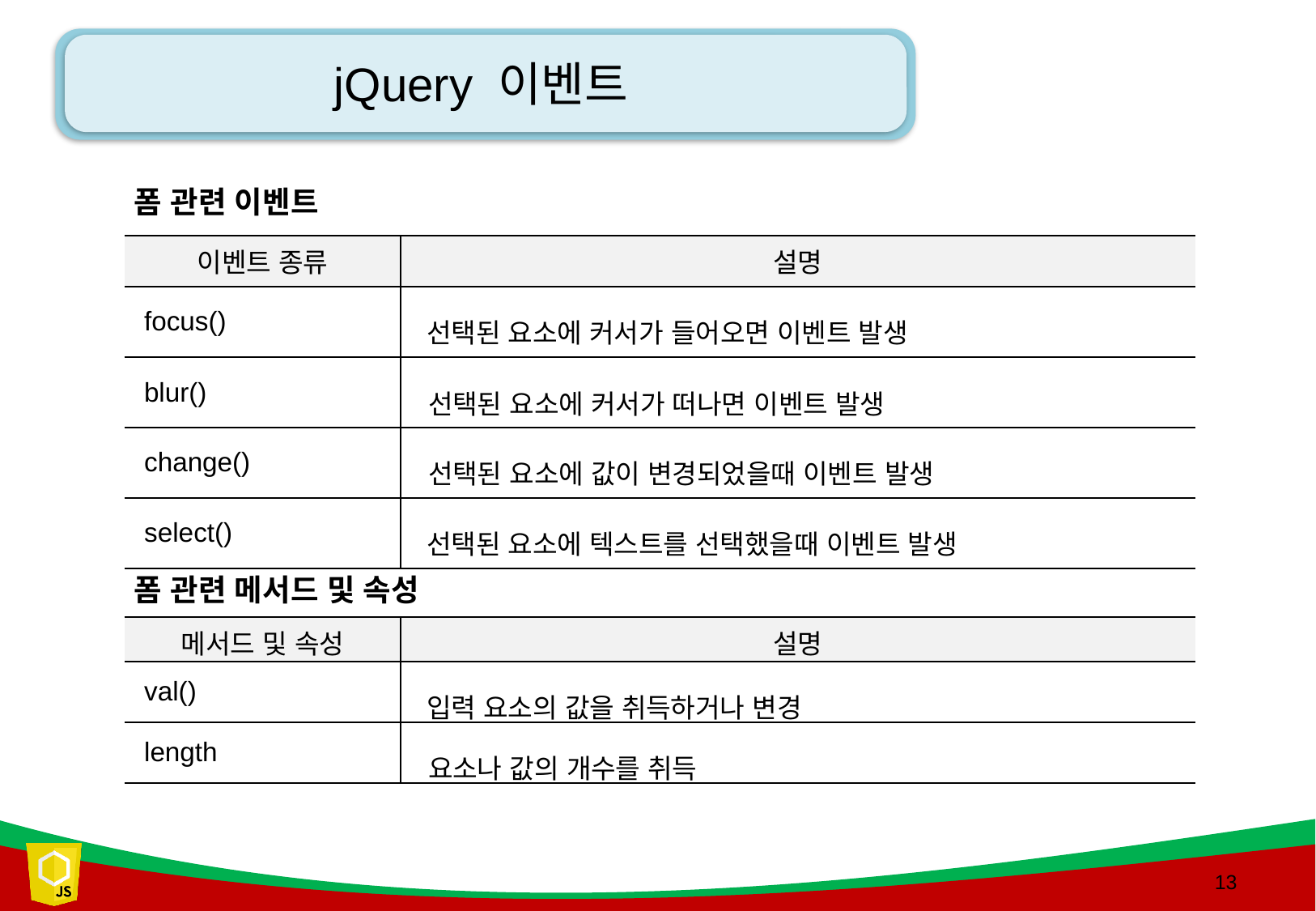

# jQuery 이벤트
폼 관련 이벤트
| 이벤트 종류 | 설명 |
| --- | --- |
| focus() | 선택된 요소에 커서가 들어오면 이벤트 발생 |
| blur() | 선택된 요소에 커서가 떠나면 이벤트 발생 |
| change() | 선택된 요소에 값이 변경되었을때 이벤트 발생 |
| select() | 선택된 요소에 텍스트를 선택했을때 이벤트 발생 |
폼 관련 메서드 및 속성
| 메서드 및 속성 | 설명 |
| --- | --- |
| val() | 입력 요소의 값을 취득하거나 변경 |
| length | 요소나 값의 개수를 취득 |
13